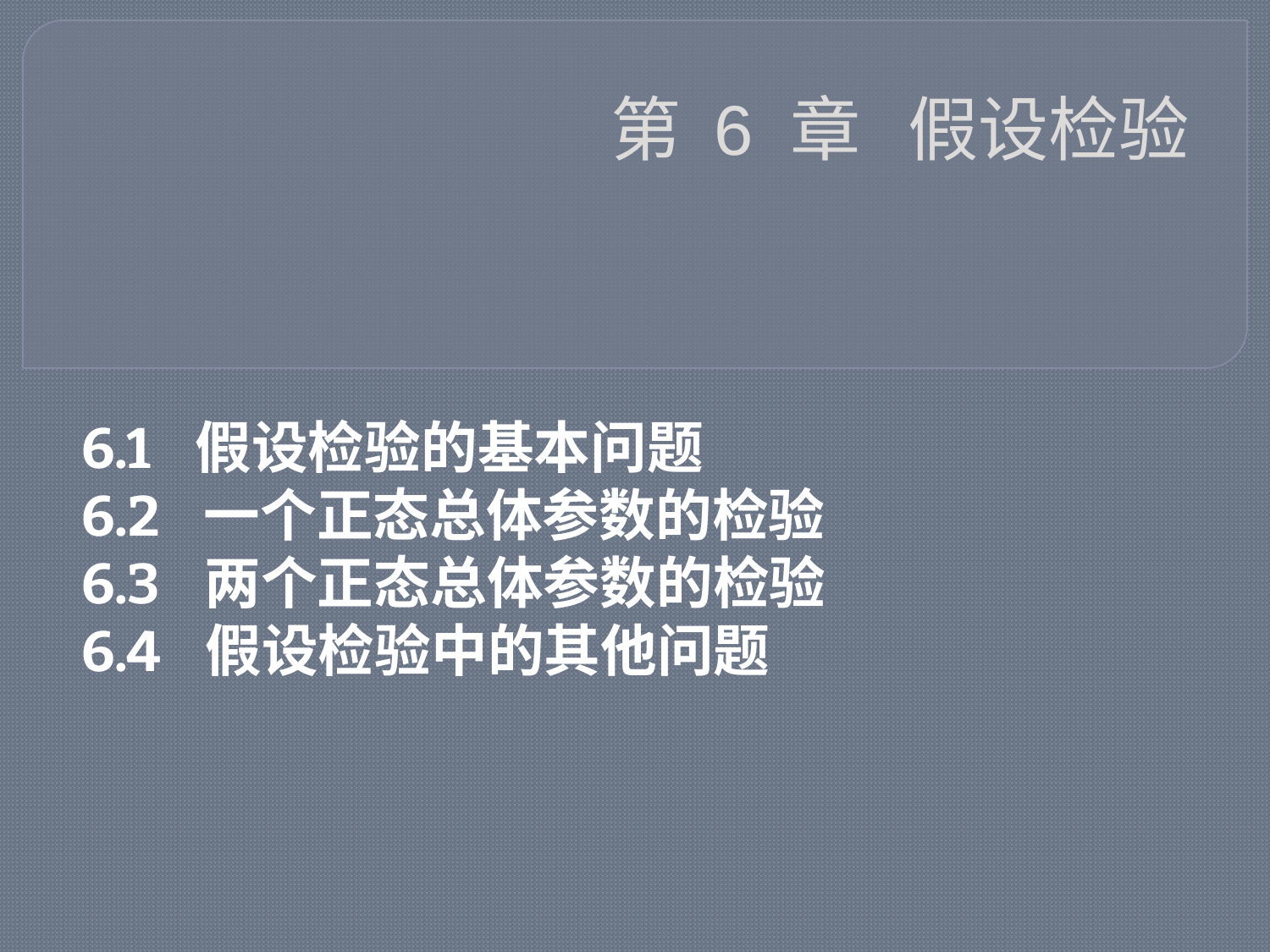

# 第 6 章   假设检验
6.1   假设检验的基本问题
6.2   一个正态总体参数的检验
6.3   两个正态总体参数的检验
6.4   假设检验中的其他问题